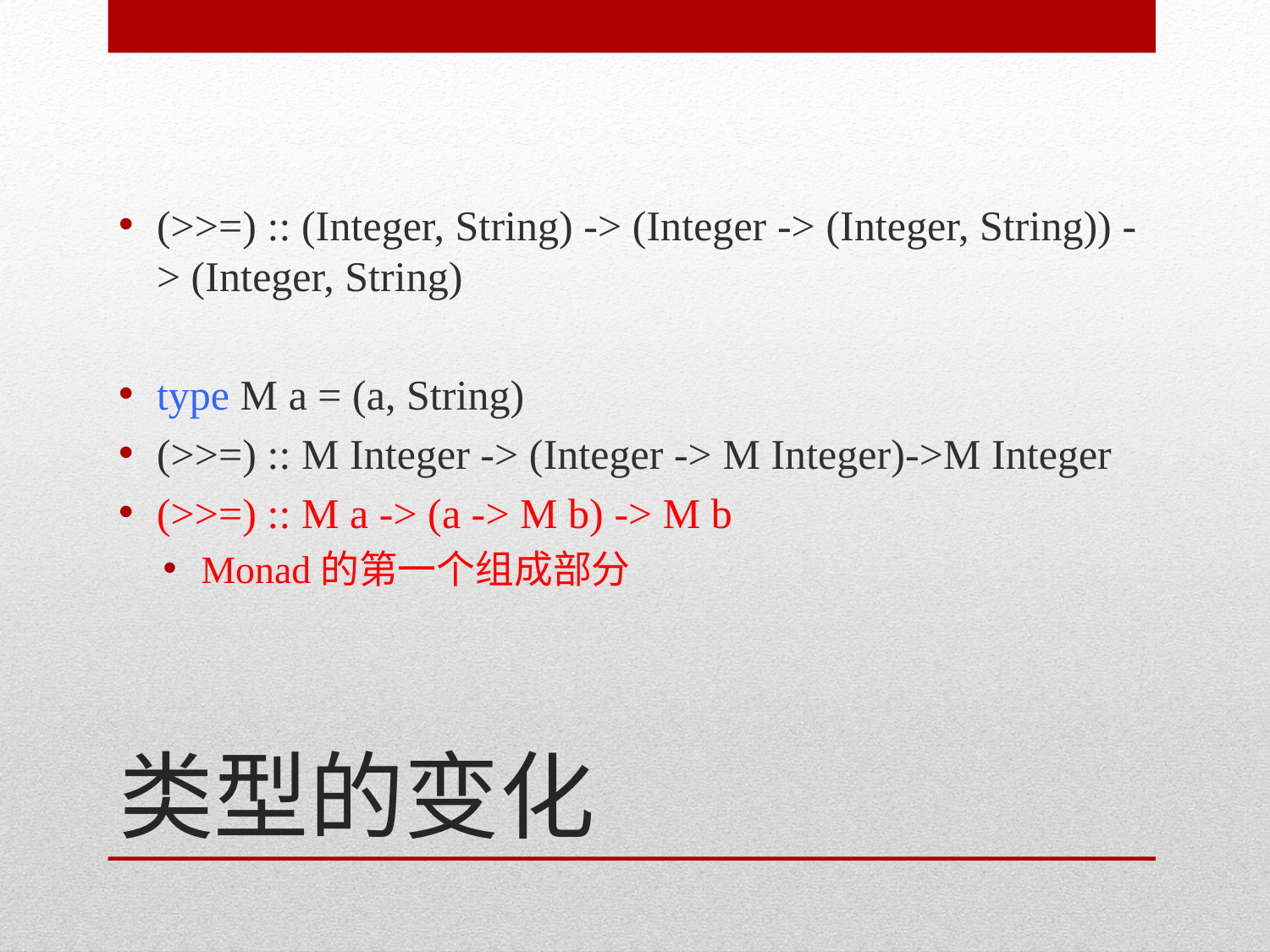

(>>=) :: (Integer, String) -> (Integer -> (Integer, String)) -> (Integer, String)

type M a = (a, String)
(>>=) :: M Integer -> (Integer -> M Integer)->M Integer
(>>=) :: M a -> (a -> M b) -> M b
Monad的第一个组成部分
# 类型的变化